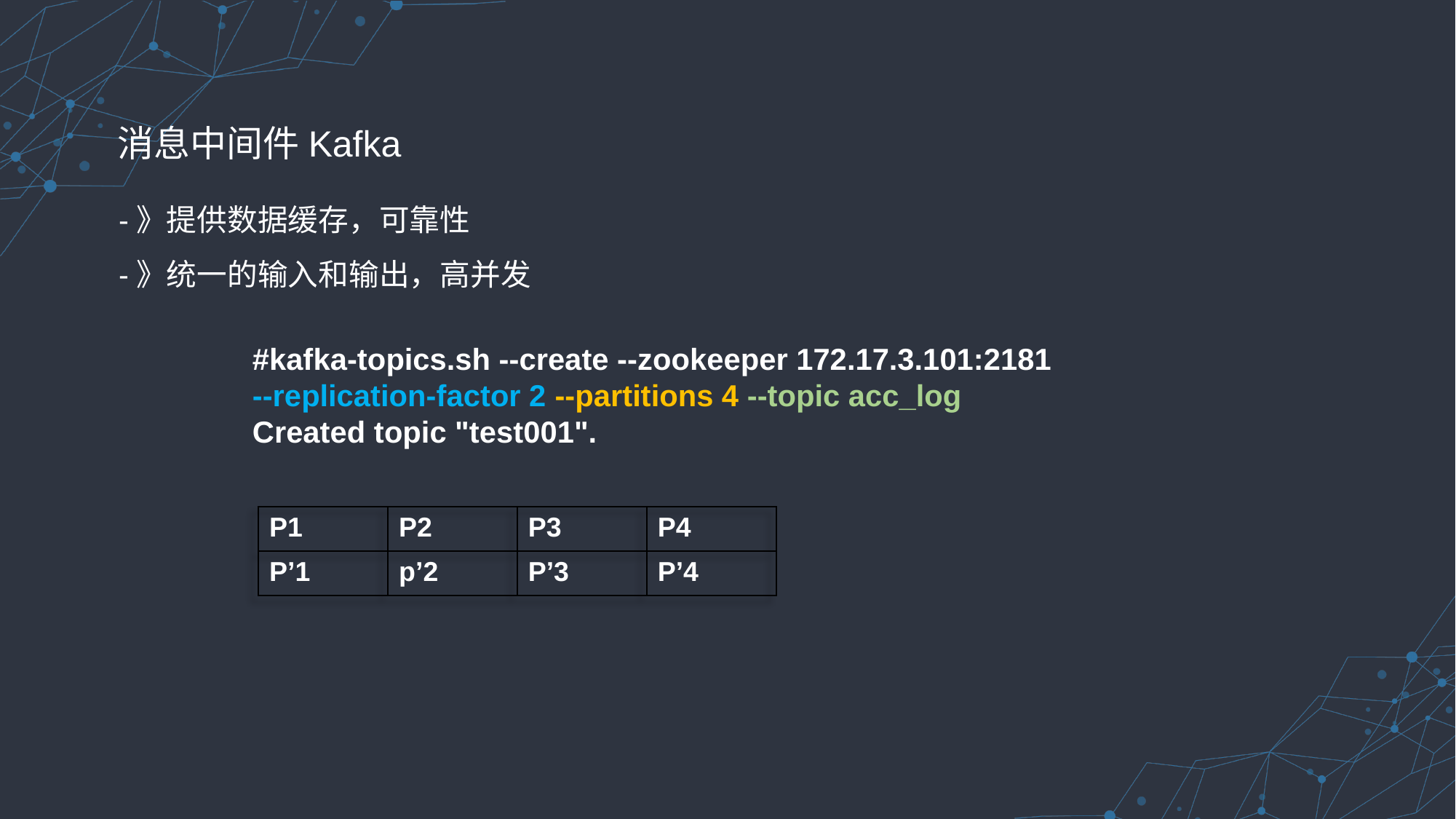

消息中间件Kafka
-》提供数据缓存，可靠性
-》统一的输入和输出，高并发
#kafka-topics.sh --create --zookeeper 172.17.3.101:2181
--replication-factor 2 --partitions 4 --topic acc_log
Created topic "test001".
| P1 | P2 | P3 | P4 |
| --- | --- | --- | --- |
| P’1 | p’2 | P’3 | P’4 |